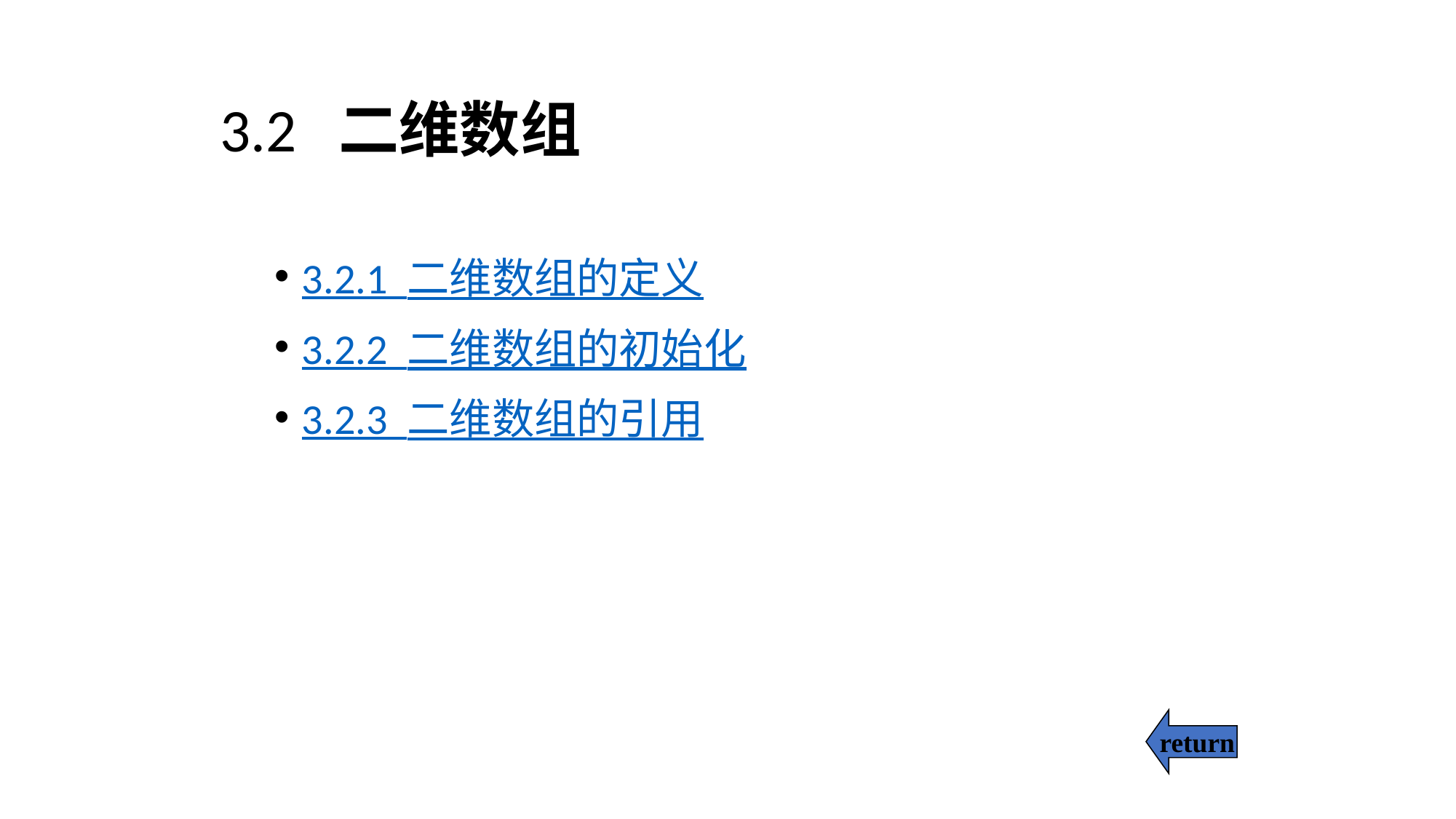

# 3.2  二维数组
3.2.1  二维数组的定义
3.2.2  二维数组的初始化
3.2.3  二维数组的引用
return